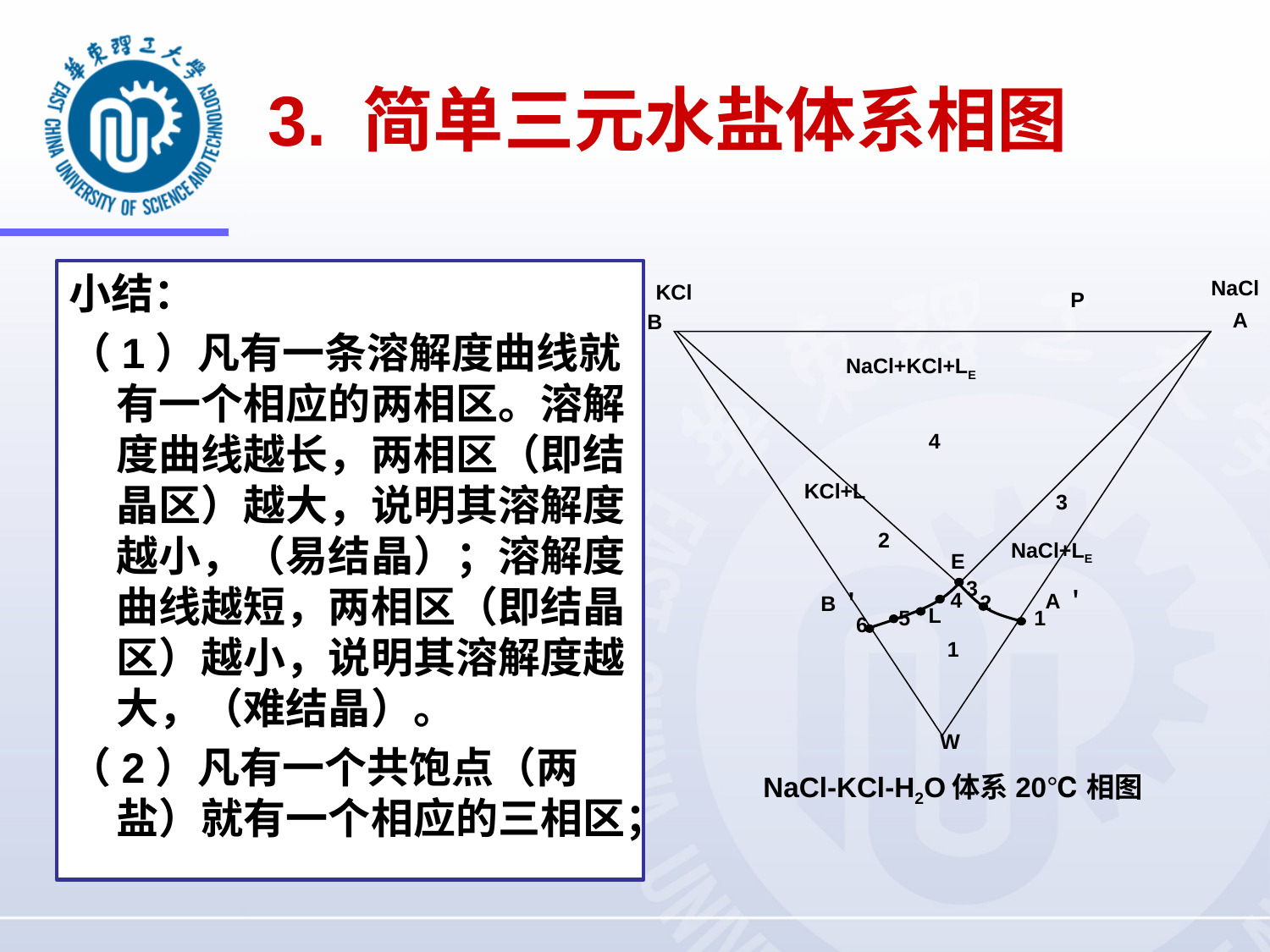

3. 简单三元水盐体系相图
小结：
（1）凡有一条溶解度曲线就有一个相应的两相区。溶解度曲线越长，两相区（即结晶区）越大，说明其溶解度越小，（易结晶）；溶解度曲线越短，两相区（即结晶区）越小，说明其溶解度越大，（难结晶）。
（2）凡有一个共饱点（两盐）就有一个相应的三相区；
NaCl
KCl
P
A
B

NaCl+KCl+LE
4
KCl+L
3
2
NaCl+LE
E
3

4
A＇
2

B＇
L

5
1

6

1
W
NaCl-KCl-H2O体系20℃相图